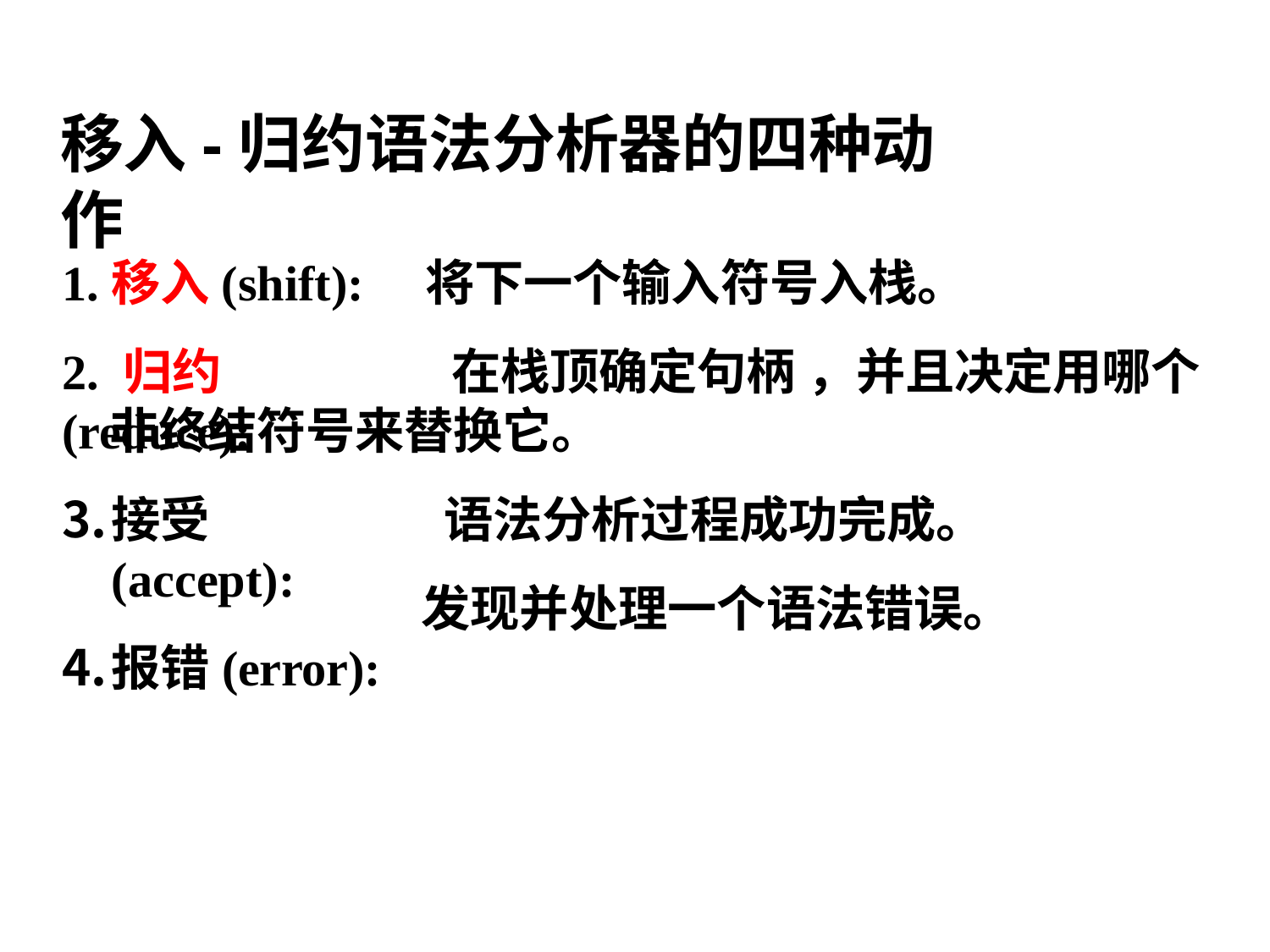

# 移入-归约语法分析器的四种动作
将下一个输入符号入栈。
在栈顶确定句柄 ，并且决定用哪个
1.移入(shift):
2. 归约(reduce):
非终结符号来替换它。
接受(accept):
报错(error):
语法分析过程成功完成。 发现并处理一个语法错误。